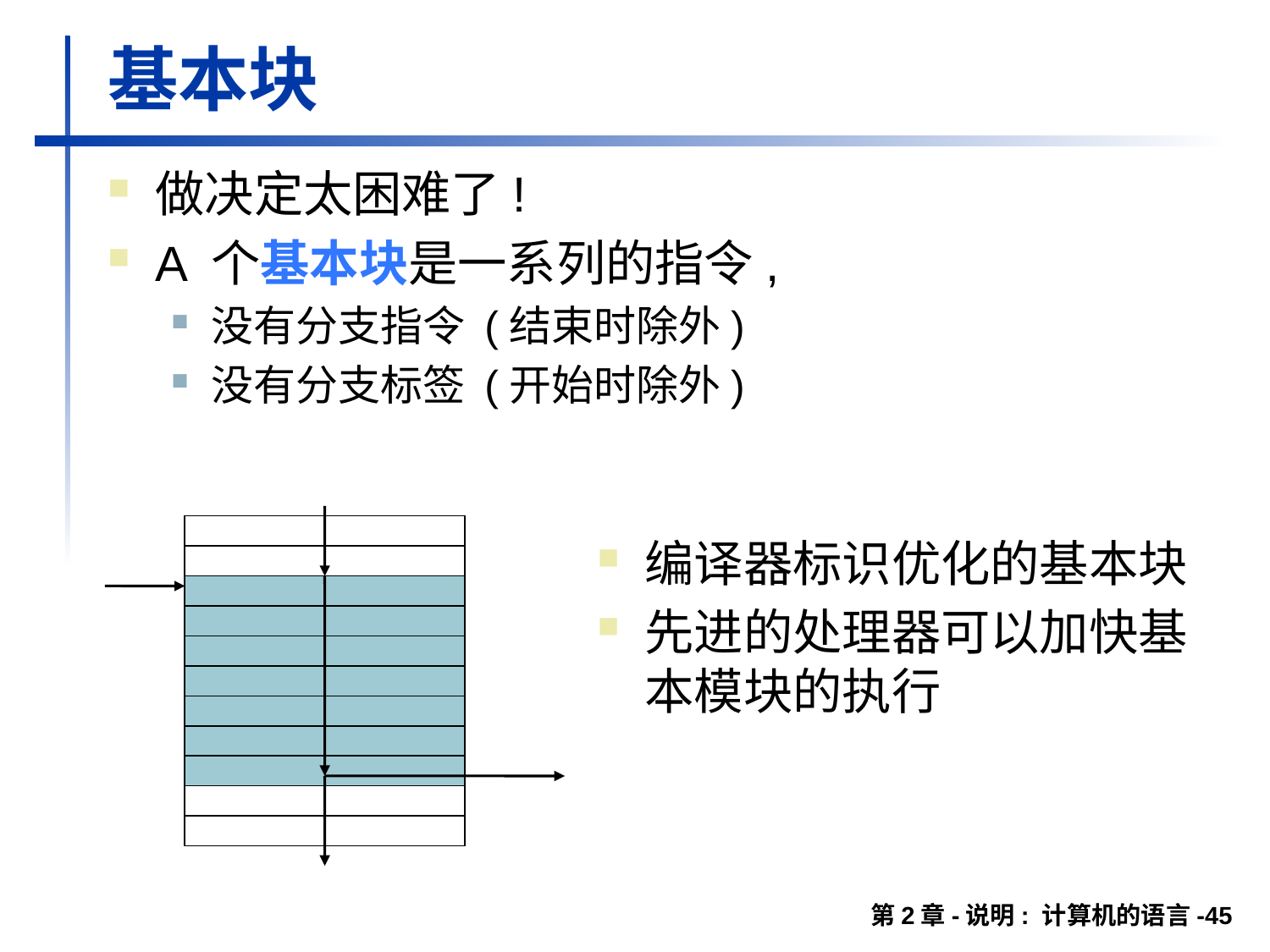

# 基本块
做决定太困难了!
A 个基本块是一系列的指令,
没有分支指令 (结束时除外)
没有分支标签 (开始时除外)

编译器标识优化的基本块
先进的处理器可以加快基本模块的执行
第2章-说明: 计算机的语言-45